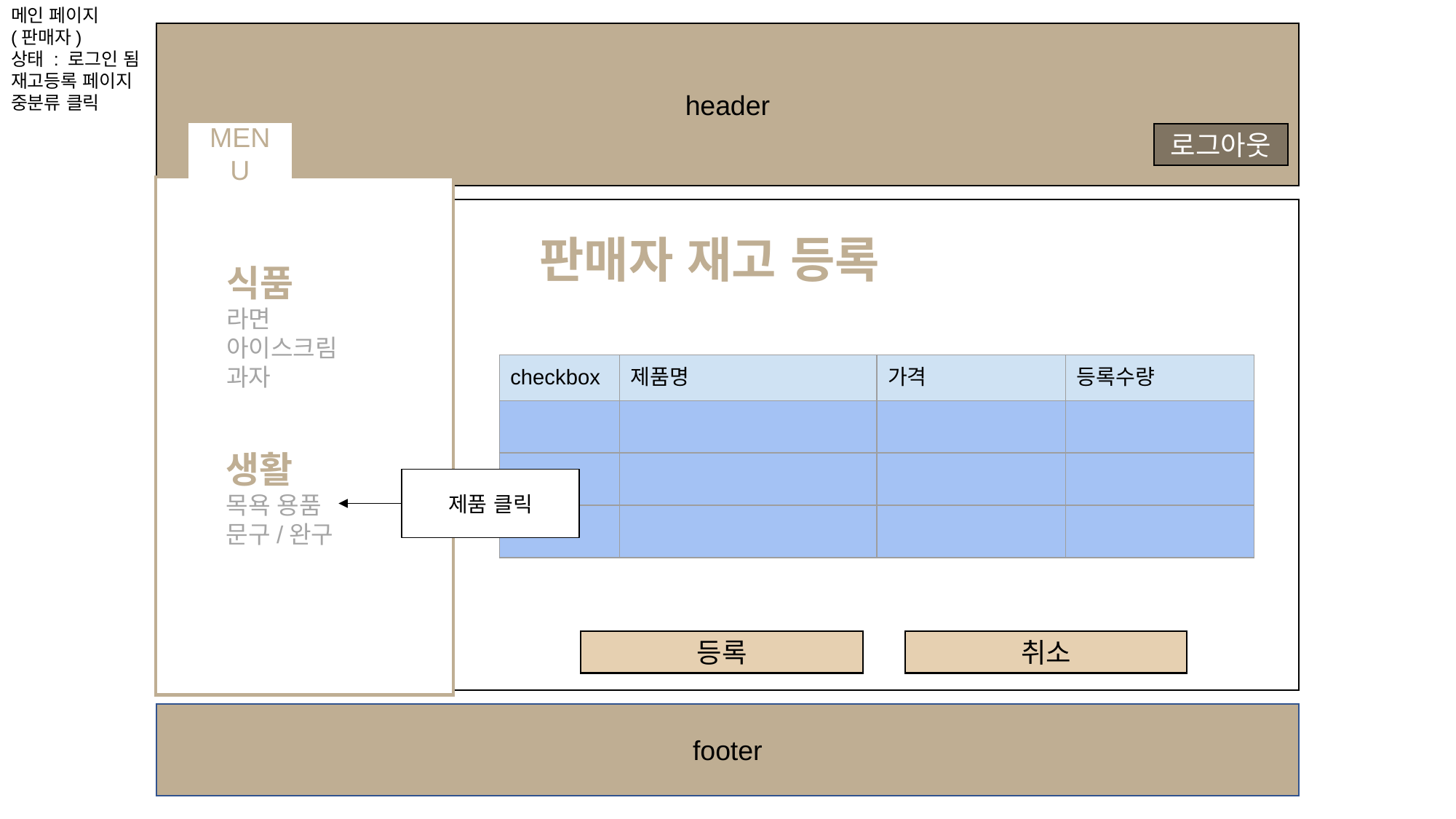

메인 페이지
(판매자)
상태 : 로그인 됨
재고등록 페이지
중분류 클릭

header
로그아웃
MENU

식품
라면
아이스크림
과자

판매자 재고 등록
| checkbox | 제품명 | 가격 | 등록수량 |
| --- | --- | --- | --- |
|  |  |  |  |
|  |  |  |  |
|  |  |  |  |
생활
목욕 용품
문구/완구

제품 클릭
등록
취소
footer